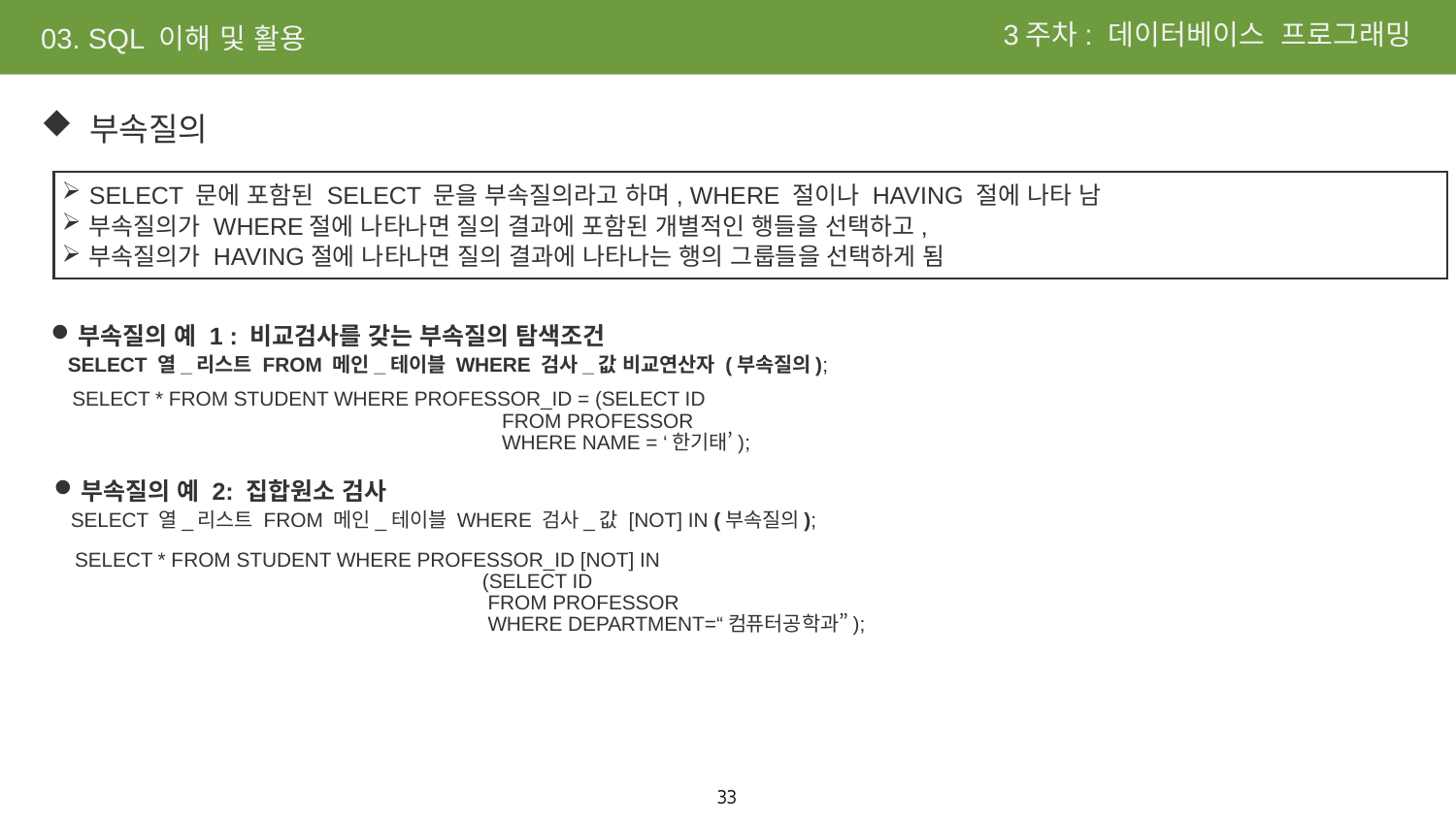

3주차: 데이터베이스  프로그래밍
03. SQL 이해 및 활용
 부속질의
SELECT 문에 포함된 SELECT 문을 부속질의라고 하며, WHERE 절이나 HAVING 절에 나타 남
부속질의가 WHERE절에 나타나면 질의 결과에 포함된 개별적인 행들을 선택하고,
부속질의가 HAVING절에 나타나면 질의 결과에 나타나는 행의 그룹들을 선택하게 됨
부속질의 예 1 : 비교검사를 갖는 부속질의 탐색조건
   SELECT 열_리스트 FROM 메인_테이블 WHERE 검사_값 비교연산자 (부속질의);
SELECT * FROM STUDENT WHERE PROFESSOR_ID = (SELECT ID
                                                                             FROM PROFESSOR
                                                                             WHERE NAME = ‘한기태’);
부속질의 예 2: 집합원소 검사
   SELECT 열_리스트 FROM 메인_테이블 WHERE 검사_값 [NOT] IN (부속질의);
SELECT * FROM STUDENT WHERE PROFESSOR_ID [NOT] IN
                                                                         (SELECT ID
                                                                          FROM PROFESSOR
                                                                          WHERE DEPARTMENT=“컴퓨터공학과”);
33